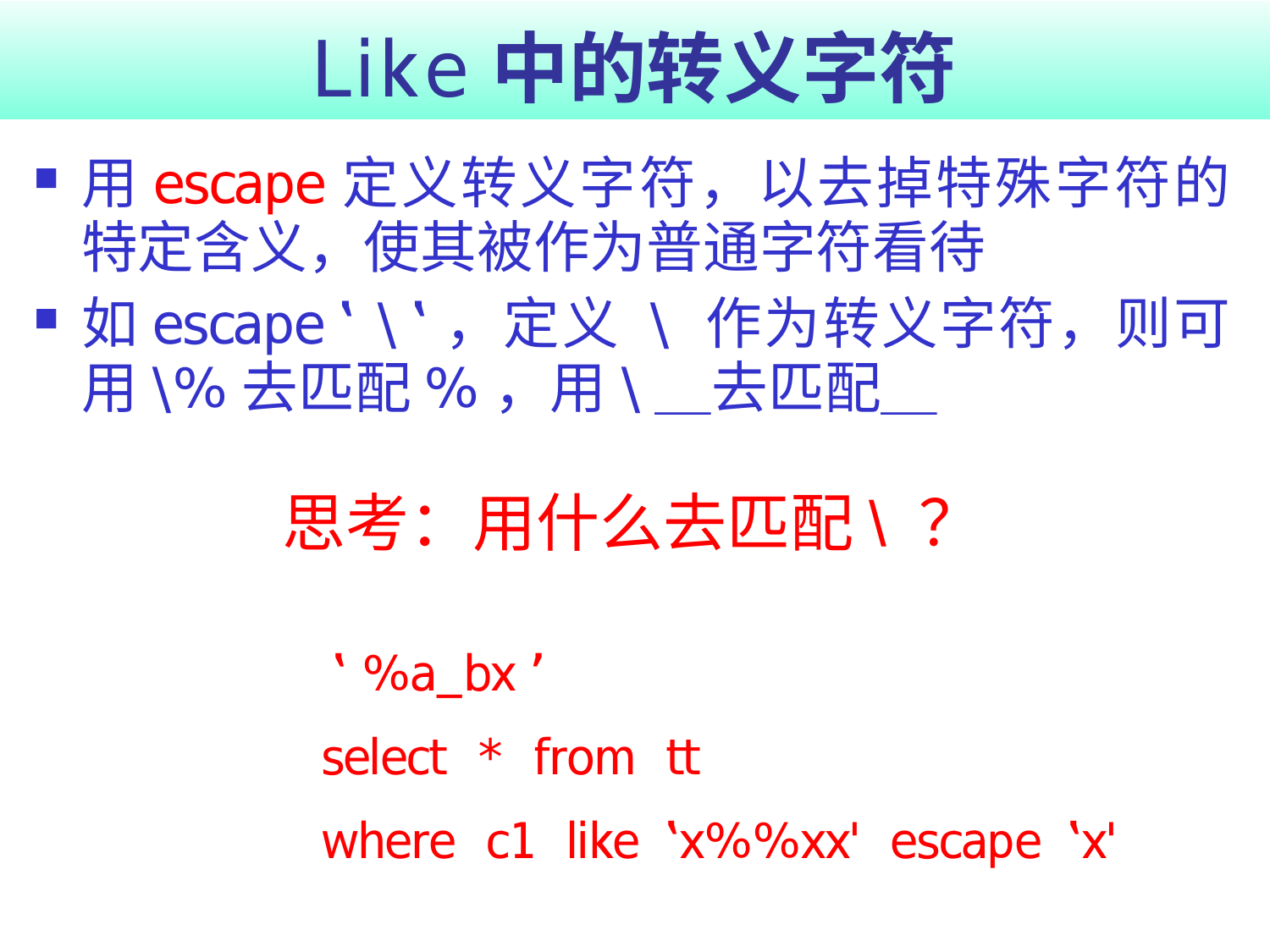

# Like中的转义字符
用escape定义转义字符，以去掉特殊字符的特定含义，使其被作为普通字符看待
如escape ‘ \ ‘，定义 \ 作为转义字符，则可用\%去匹配%，用\＿去匹配＿

思考：用什么去匹配\ ？
 ‘ %a_bx ’
select  *  from  tt
where  c1  like  ‘x%%xx'  escape  ‘x'